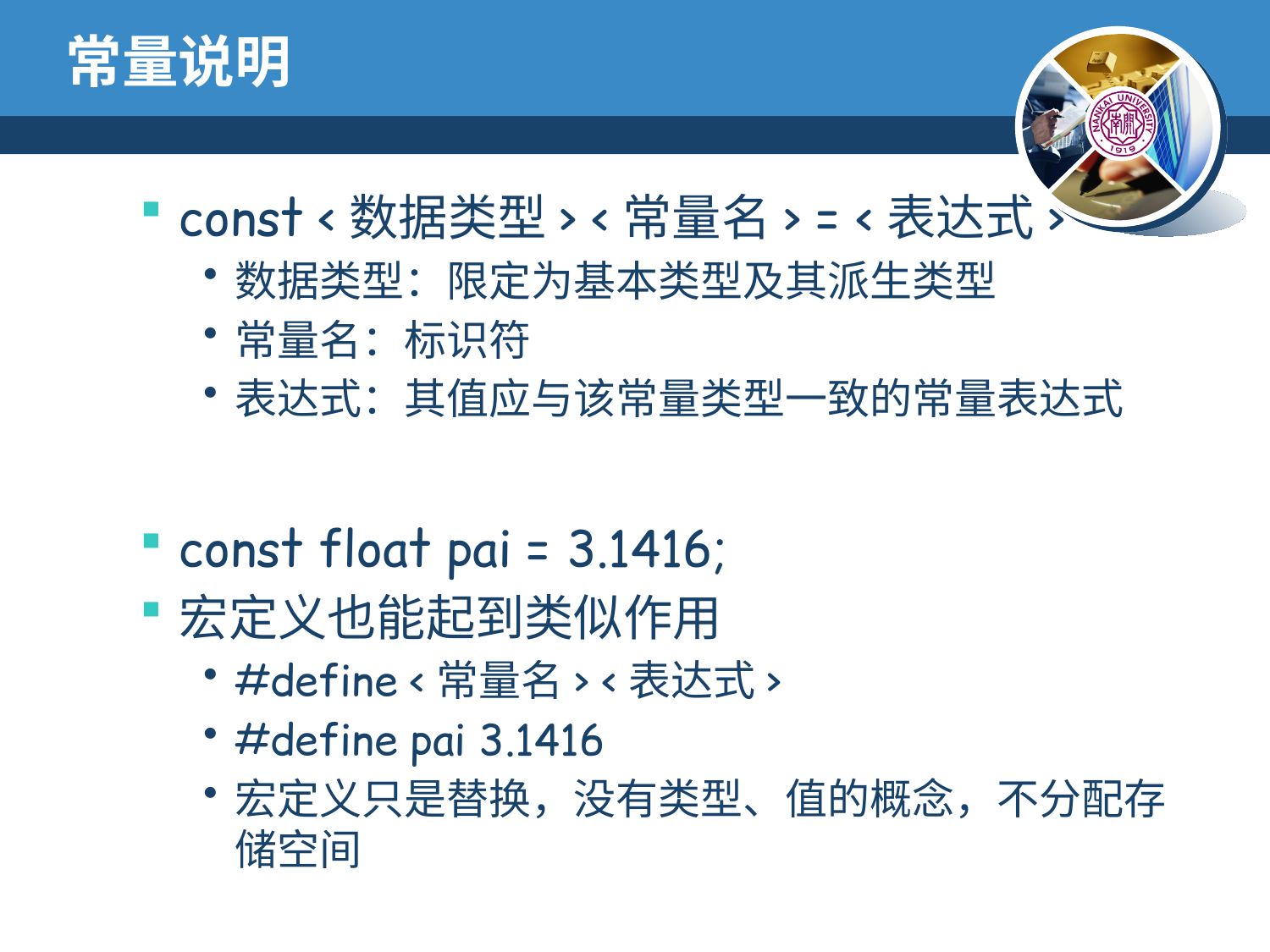

# 常量说明
const <数据类型> <常量名> = <表达式>
数据类型：限定为基本类型及其派生类型
常量名：标识符
表达式：其值应与该常量类型一致的常量表达式

const float pai = 3.1416;
宏定义也能起到类似作用
#define <常量名> <表达式>
#define pai 3.1416
宏定义只是替换，没有类型、值的概念，不分配存储空间